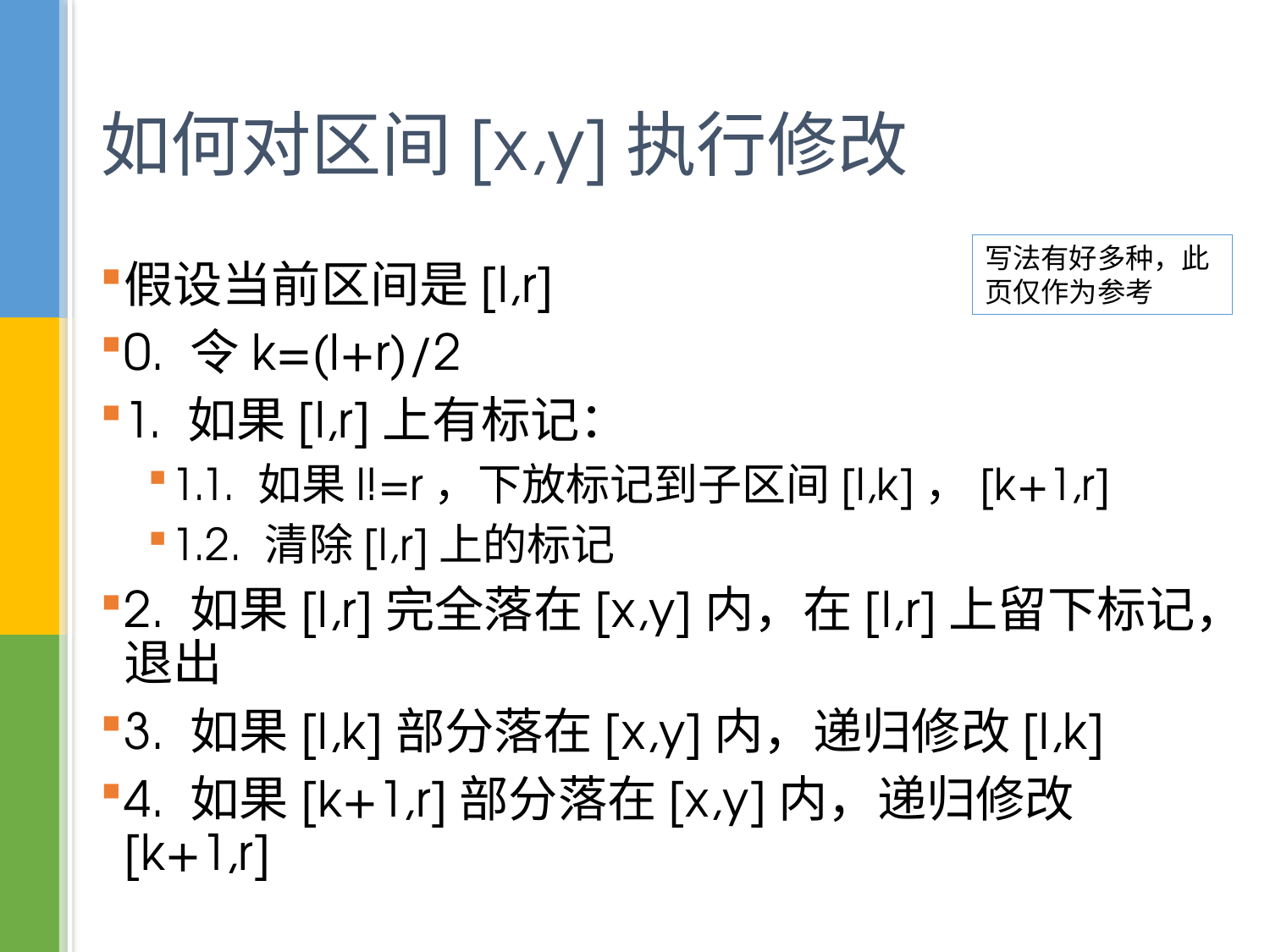

# 如何对区间[x,y]执行修改
写法有好多种，此页仅作为参考
假设当前区间是[l,r]
0. 令k=(l+r)/2
1. 如果[l,r]上有标记：
1.1. 如果l!=r，下放标记到子区间[l,k]，[k+1,r]
1.2. 清除[l,r]上的标记
2. 如果[l,r]完全落在[x,y]内，在[l,r]上留下标记，退出
3. 如果[l,k]部分落在[x,y]内，递归修改[l,k]
4. 如果[k+1,r]部分落在[x,y]内，递归修改[k+1,r]